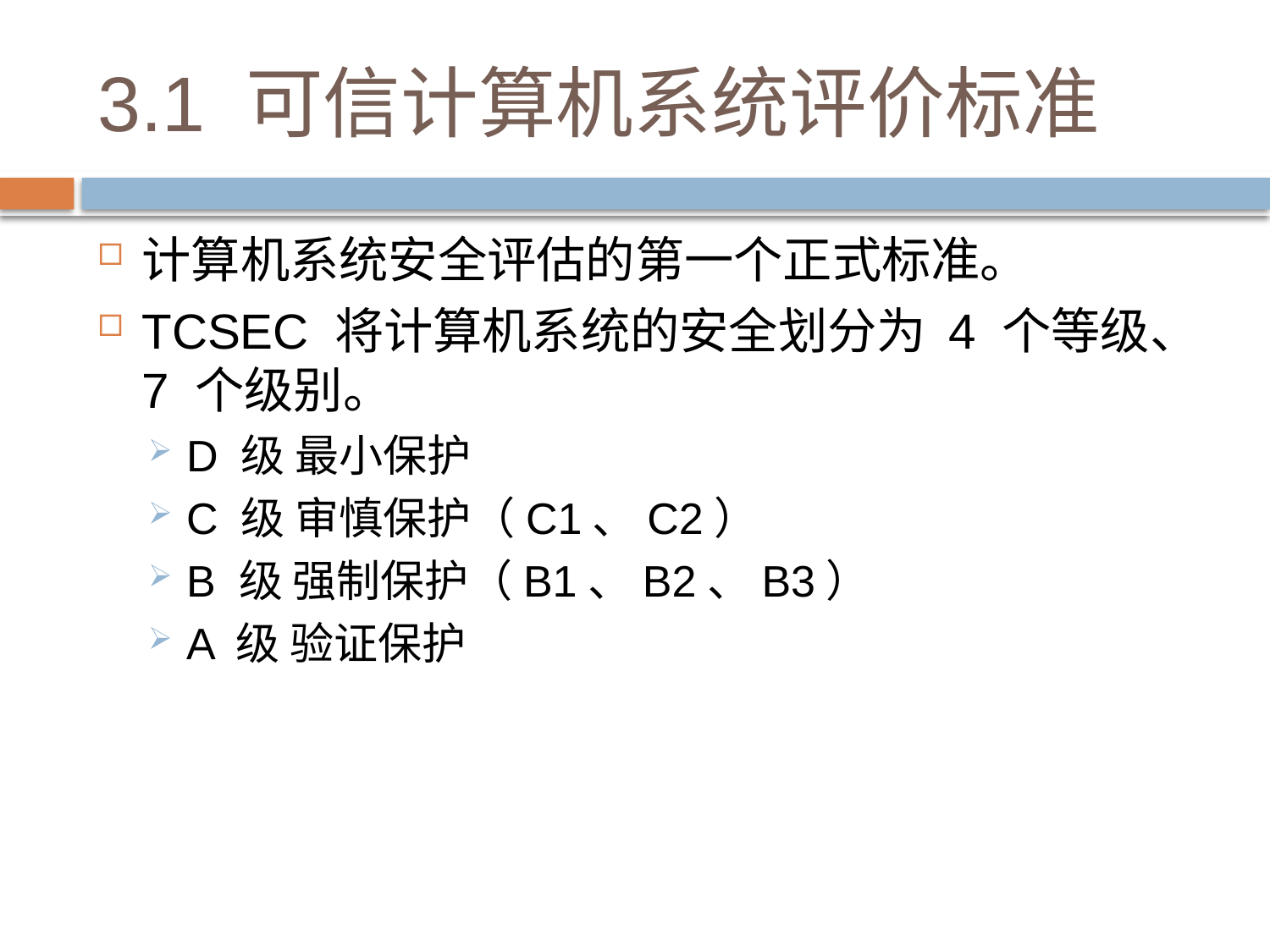

# 3.1 可信计算机系统评价标准
计算机系统安全评估的第一个正式标准。
TCSEC 将计算机系统的安全划分为 4 个等级、7 个级别。
D 级 最小保护
C 级 审慎保护（C1、C2）
B 级 强制保护（B1、B2、B3）
A 级 验证保护